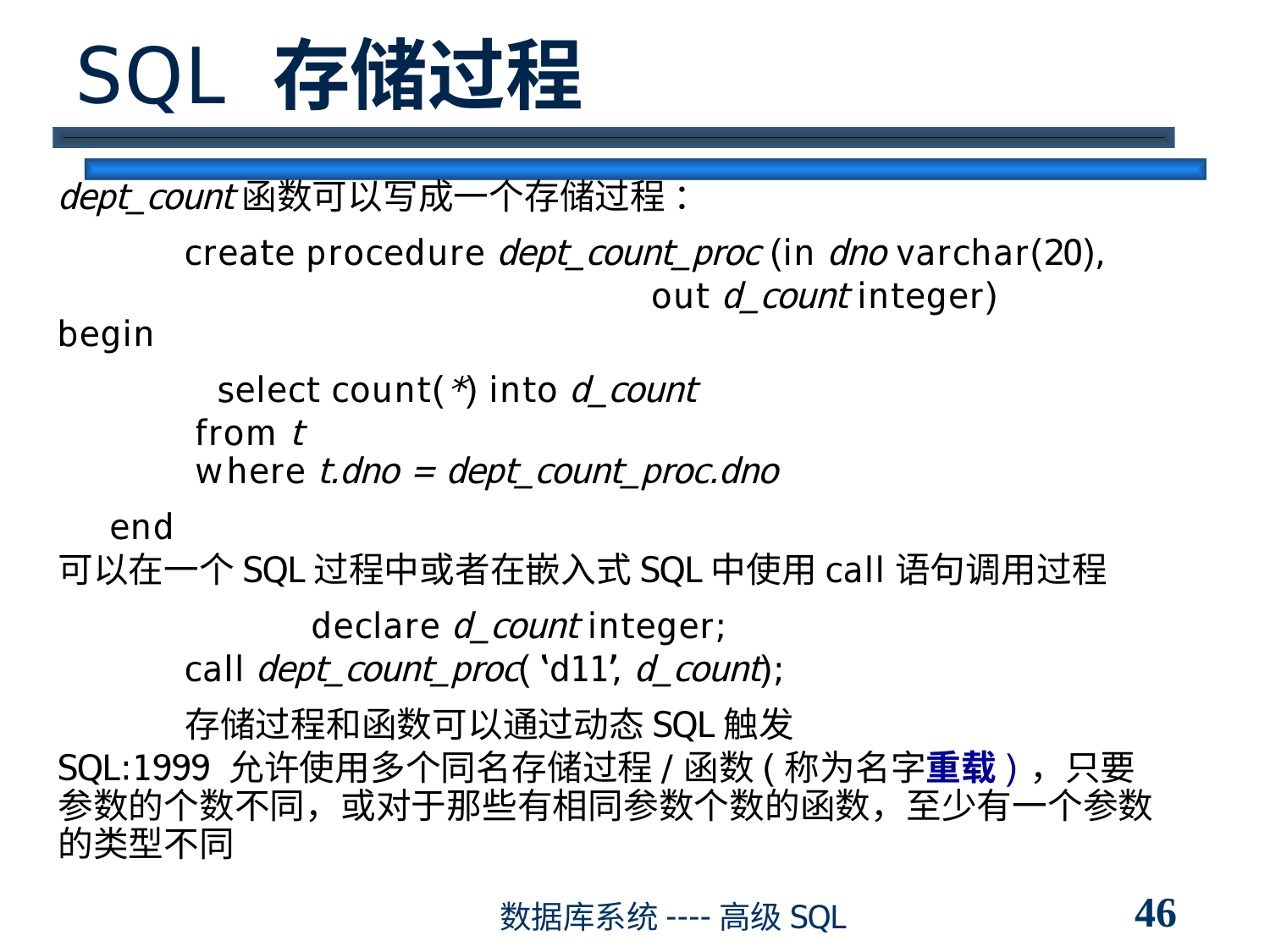

# SQL 存储过程
dept_count函数可以写成一个存储过程 ：
	create procedure dept_count_proc (in dno varchar(20),
                                                      out d_count integer)
begin
	  select count(*) into d_count
 	 from t
	 where t.dno = dept_count_proc.dno
   end
可以在一个SQL过程中或者在嵌入式SQL中使用call语句调用过程
		declare d_count integer;
	call dept_count_proc( ‘d11’, d_count);
	存储过程和函数可以通过动态SQL触发
SQL:1999 允许使用多个同名存储过程/函数(称为名字重载)，只要参数的个数不同，或对于那些有相同参数个数的函数，至少有一个参数的类型不同
46
数据库系统----高级SQL